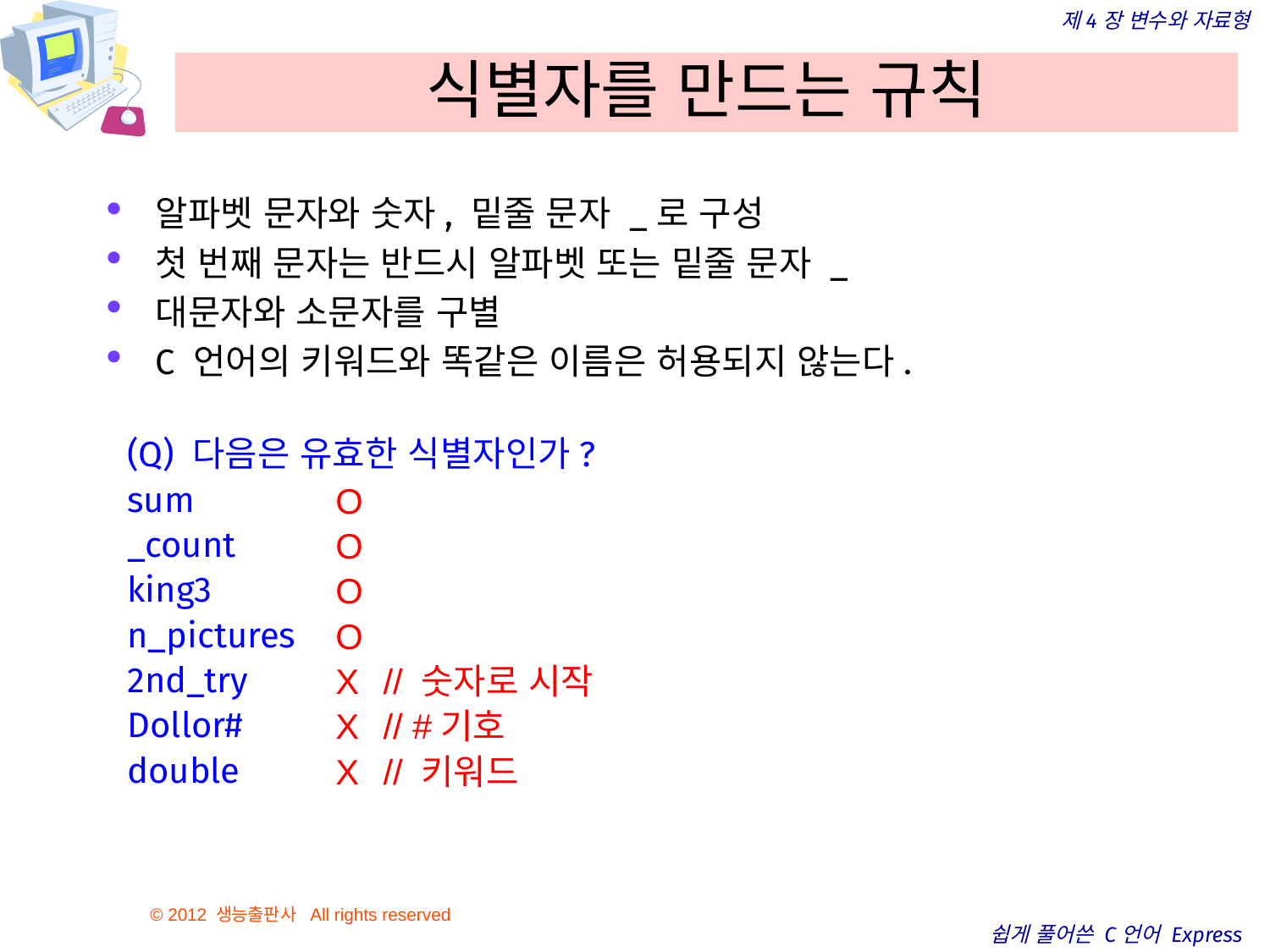

# 식별자를 만드는 규칙
알파벳 문자와 숫자, 밑줄 문자 _로 구성
첫 번째 문자는 반드시 알파벳 또는 밑줄 문자 _
대문자와 소문자를 구별
C 언어의 키워드와 똑같은 이름은 허용되지 않는다.
(Q) 다음은 유효한 식별자인가?
sum
_count
king3
n_pictures
2nd_try
Dollor#
double
O
O
O
O
X	// 숫자로 시작
X	// #기호
X	// 키워드